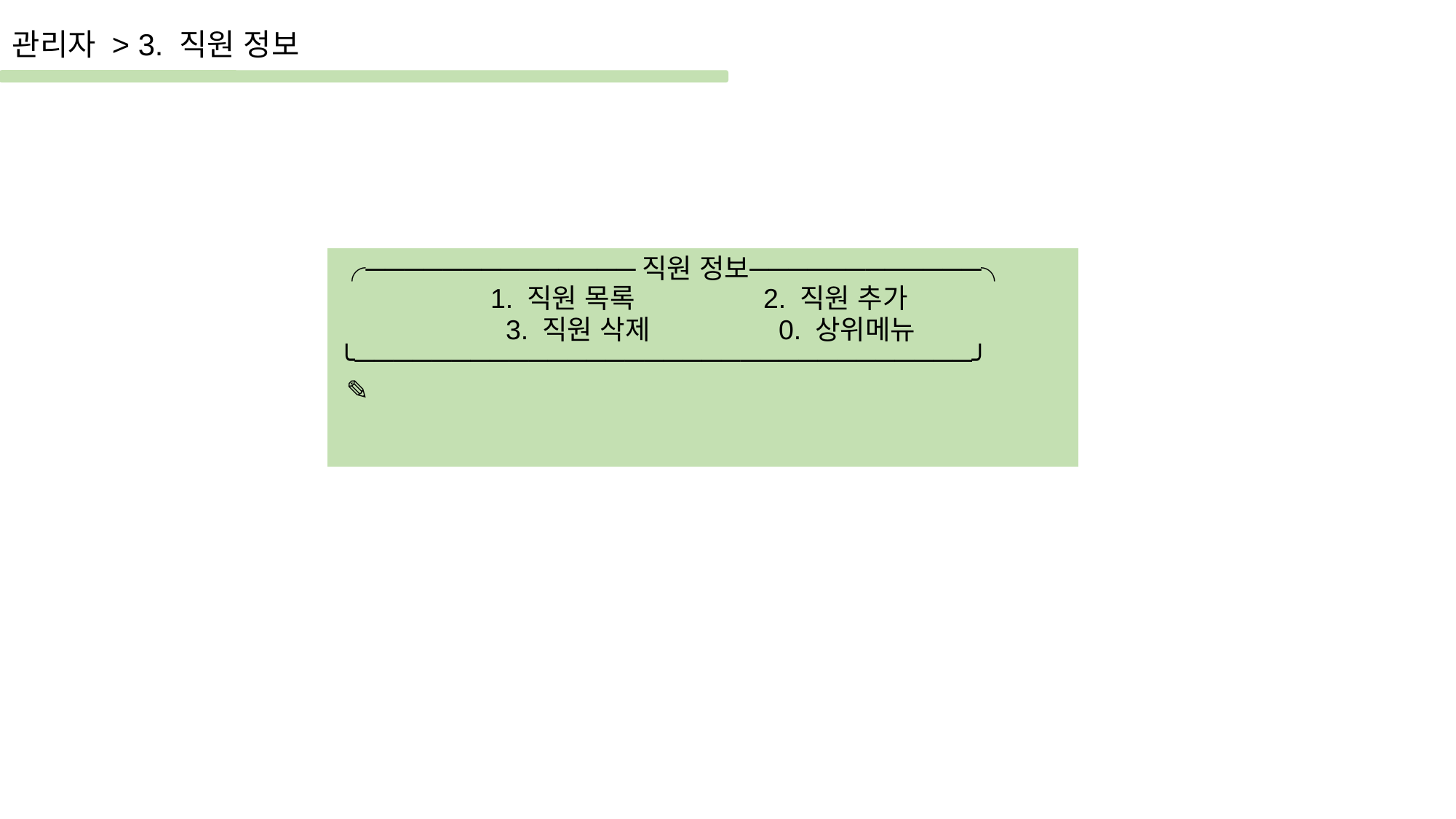

관리자 > 3. 직원 정보

| ╭──────────────직원 정보────────────╮ 1. 직원 목록 2. 직원 추가 3. 직원 삭제 0. 상위메뉴 ╰────────────────────────────────╯ ✎ |
| --- |
|  |